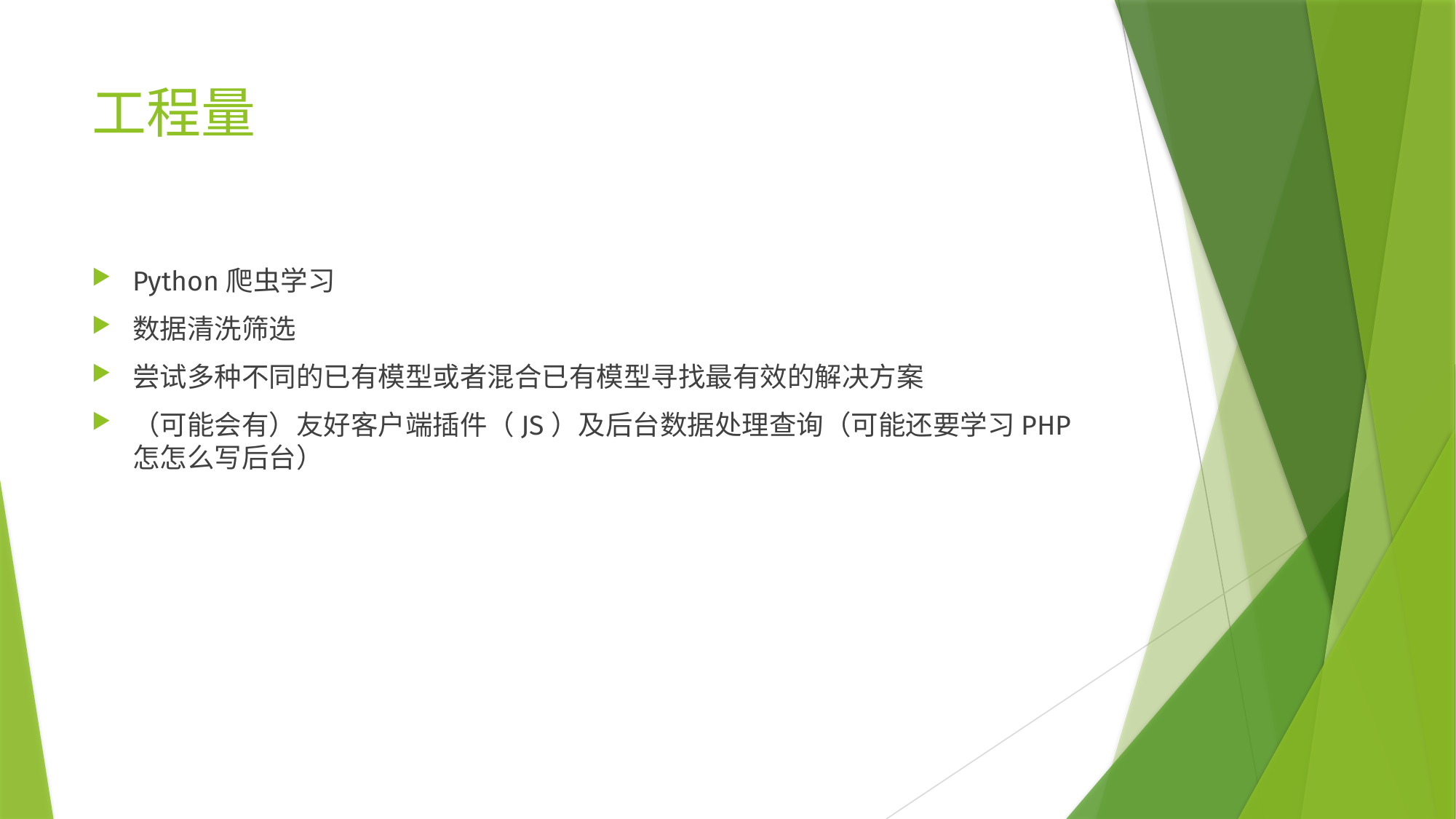

# 工程量
Python爬虫学习
数据清洗筛选
尝试多种不同的已有模型或者混合已有模型寻找最有效的解决方案
（可能会有）友好客户端插件（JS）及后台数据处理查询（可能还要学习PHP怎怎么写后台）